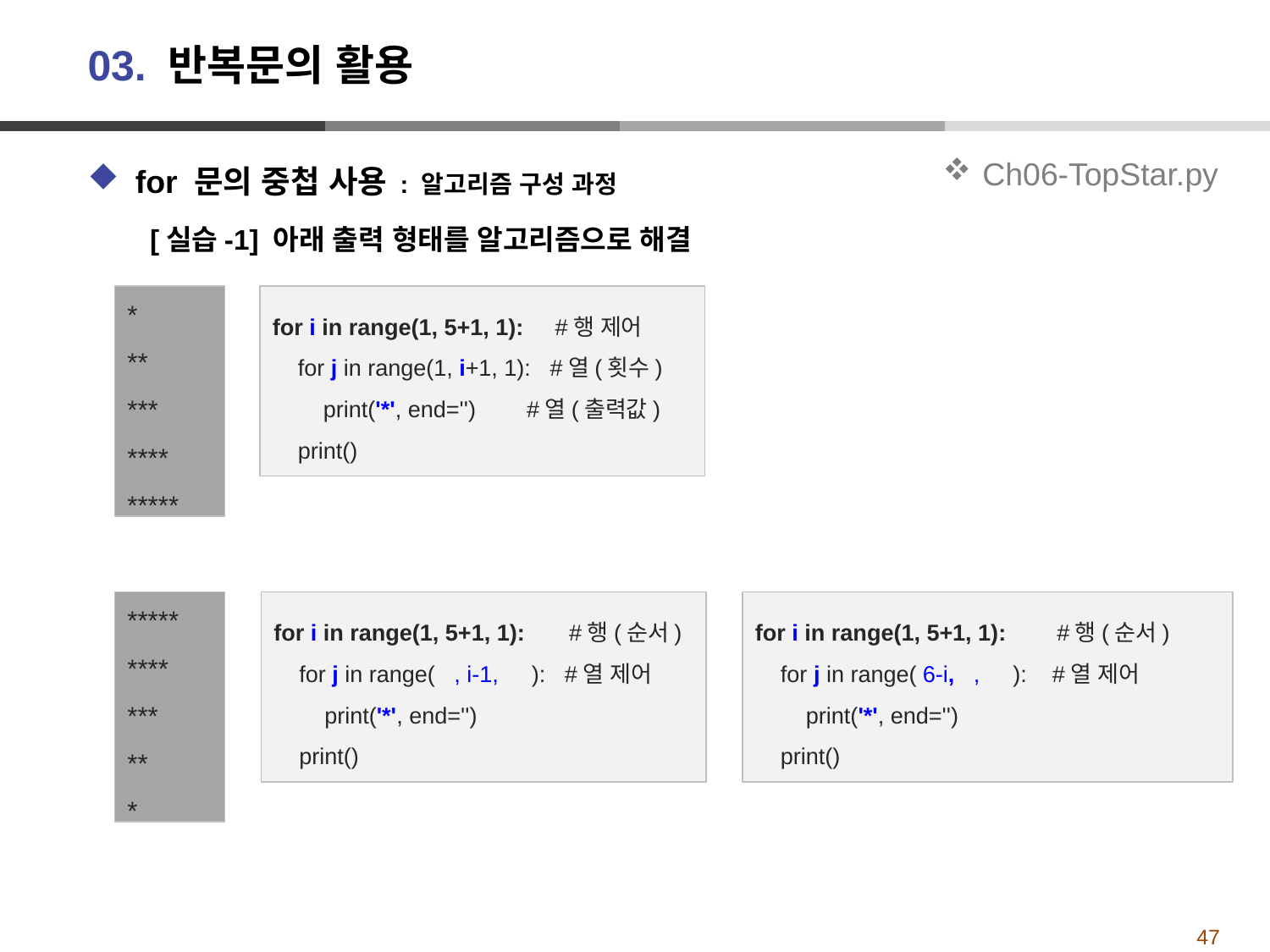

# 03. 반복문의 활용
for 문의 중첩 사용 : 알고리즘 구성 과정
[실습-1] 아래 출력 형태를 알고리즘으로 해결
Ch06-TopStar.py
*
**
***
****
*****
for i in range(1, 5+1, 1):     #행 제어
    for j in range(1, i+1, 1):   #열(횟수)
        print('*', end='')        #열(출력값)
    print()
*****
****
***
**
*
for i in range(1, 5+1, 1):       #행(순서)
    for j in range( 5, i-1, -1 ):   #열 제어
        print('*', end='')
    print()
for i in range(1, 5+1, 1):        #행(순서)
    for j in range( 6-i, 0, -1 ):    #열 제어
        print('*', end='')
    print()